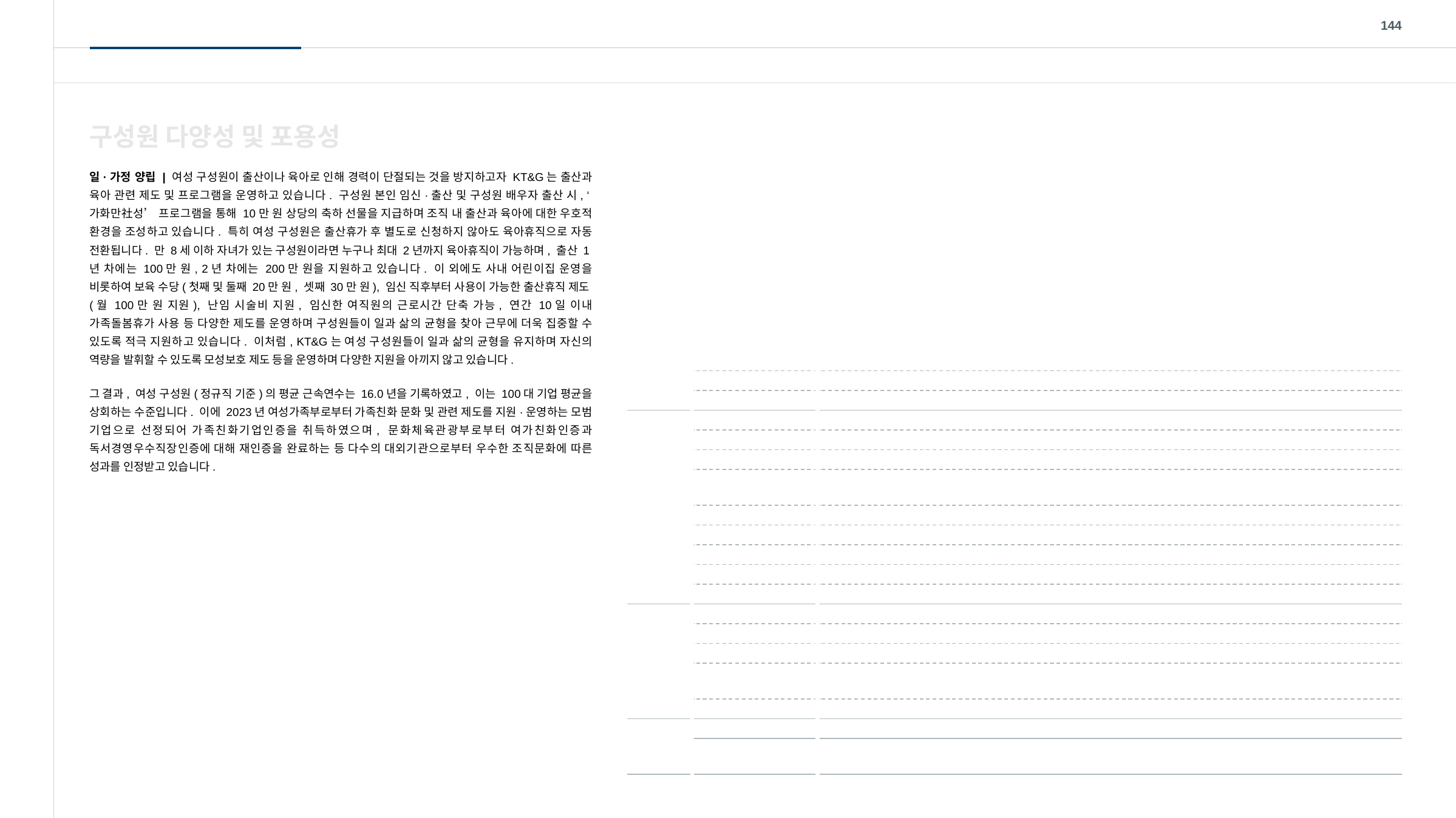

144
구성원 다양성 및 포용성
일·가정 양립 | 여성 구성원이 출산이나 육아로 인해 경력이 단절되는 것을 방지하고자 KT&G는 출산과 육아 관련 제도 및 프로그램을 운영하고 있습니다. 구성원 본인 임신·출산 및 구성원 배우자 출산 시, ‘가화만社성’ 프로그램을 통해 10만 원 상당의 축하 선물을 지급하며 조직 내 출산과 육아에 대한 우호적 환경을 조성하고 있습니다. 특히 여성 구성원은 출산휴가 후 별도로 신청하지 않아도 육아휴직으로 자동 전환됩니다. 만 8세 이하 자녀가 있는 구성원이라면 누구나 최대 2년까지 육아휴직이 가능하며, 출산 1년 차에는 100만 원, 2년 차에는 200만 원을 지원하고 있습니다. 이 외에도 사내 어린이집 운영을 비롯하여 보육 수당(첫째 및 둘째 20만 원, 셋째 30만 원), 임신 직후부터 사용이 가능한 출산휴직 제도(월 100만 원 지원), 난임 시술비 지원, 임신한 여직원의 근로시간 단축 가능, 연간 10일 이내 가족돌봄휴가 사용 등 다양한 제도를 운영하며 구성원들이 일과 삶의 균형을 찾아 근무에 더욱 집중할 수 있도록 적극 지원하고 있습니다. 이처럼, KT&G는 여성 구성원들이 일과 삶의 균형을 유지하며 자신의 역량을 발휘할 수 있도록 모성보호 제도 등을 운영하며 다양한 지원을 아끼지 않고 있습니다.
그 결과, 여성 구성원(정규직 기준)의 평균 근속연수는 16.0년을 기록하였고, 이는 100대 기업 평균을 상회하는 수준입니다. 이에 2023년 여성가족부로부터 가족친화 문화 및 관련 제도를 지원·운영하는 모범 기업으로 선정되어 가족친화기업인증을 취득하였으며, 문화체육관광부로부터 여가친화인증과 독서경영우수직장인증에 대해 재인증을 완료하는 등 다수의 대외기관으로부터 우수한 조직문화에 따른 성과를 인정받고 있습니다.